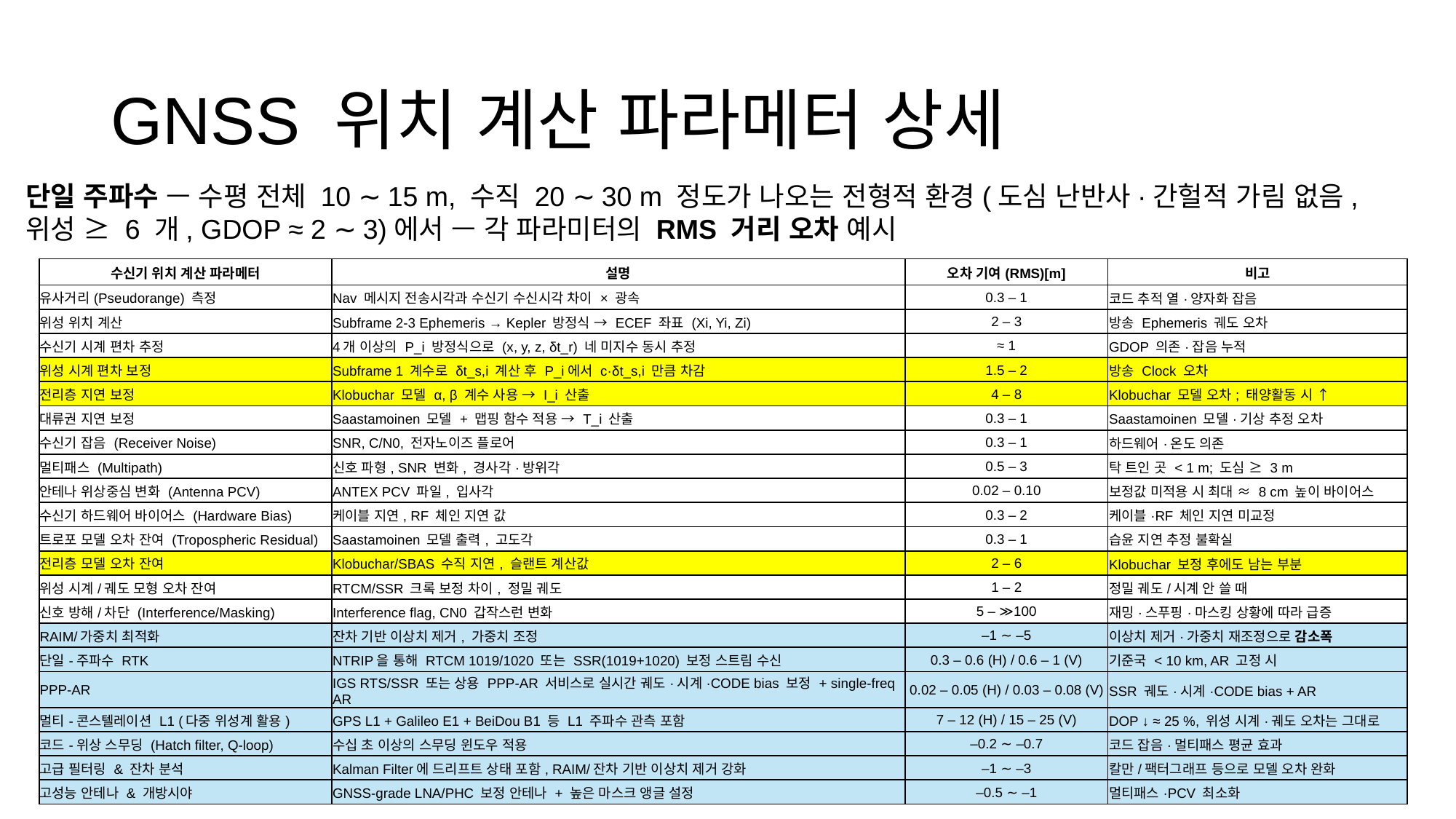

# GNSS 위치 계산 파라메터 상세
단일 주파수 — 수평 전체 10 ∼ 15 m, 수직 20 ∼ 30 m 정도가 나오는 전형적 환경(도심 난반사·간헐적 가림 없음, 위성 ≥ 6 개, GDOP ≈ 2 ∼ 3)에서 — 각 파라미터의 RMS 거리 오차 예시
| 수신기 위치 계산 파라메터 | 설명 | 오차 기여(RMS)[m] | 비고 |
| --- | --- | --- | --- |
| 유사거리(Pseudorange) 측정 | Nav 메시지 전송시각과 수신기 수신시각 차이 × 광속 | 0.3 – 1 | 코드 추적 열·양자화 잡음 |
| 위성 위치 계산 | Subframe 2-3 Ephemeris → Kepler 방정식 → ECEF 좌표 (Xi, Yi, Zi) | 2 – 3 | 방송 Ephemeris 궤도 오차 |
| 수신기 시계 편차 추정 | 4개 이상의 P\_i 방정식으로 (x, y, z, δt\_r) 네 미지수 동시 추정 | ≈ 1 | GDOP 의존·잡음 누적 |
| 위성 시계 편차 보정 | Subframe 1 계수로 δt\_s,i 계산 후 P\_i에서 c·δt\_s,i 만큼 차감 | 1.5 – 2 | 방송 Clock 오차 |
| 전리층 지연 보정 | Klobuchar 모델 α, β 계수 사용 → I\_i 산출 | 4 – 8 | Klobuchar 모델 오차; 태양활동 시 ↑ |
| 대류권 지연 보정 | Saastamoinen 모델 + 맵핑 함수 적용 → T\_i 산출 | 0.3 – 1 | Saastamoinen 모델·기상 추정 오차 |
| 수신기 잡음 (Receiver Noise) | SNR, C/N0, 전자노이즈 플로어 | 0.3 – 1 | 하드웨어·온도 의존 |
| 멀티패스 (Multipath) | 신호 파형, SNR 변화, 경사각·방위각 | 0.5 – 3 | 탁 트인 곳 < 1 m; 도심 ≥ 3 m |
| 안테나 위상중심 변화 (Antenna PCV) | ANTEX PCV 파일, 입사각 | 0.02 – 0.10 | 보정값 미적용 시 최대 ≈ 8 cm 높이 바이어스 |
| 수신기 하드웨어 바이어스 (Hardware Bias) | 케이블 지연, RF 체인 지연 값 | 0.3 – 2 | 케이블·RF 체인 지연 미교정 |
| 트로포 모델 오차 잔여 (Tropospheric Residual) | Saastamoinen 모델 출력, 고도각 | 0.3 – 1 | 습윤 지연 추정 불확실 |
| 전리층 모델 오차 잔여 | Klobuchar/SBAS 수직 지연, 슬랜트 계산값 | 2 – 6 | Klobuchar 보정 후에도 남는 부분 |
| 위성 시계/궤도 모형 오차 잔여 | RTCM/SSR 크록 보정 차이, 정밀 궤도 | 1 – 2 | 정밀 궤도/시계 안 쓸 때 |
| 신호 방해/차단 (Interference/Masking) | Interference flag, CN0 갑작스런 변화 | 5 – ≫100 | 재밍·스푸핑·마스킹 상황에 따라 급증 |
| RAIM/가중치 최적화 | 잔차 기반 이상치 제거, 가중치 조정 | –1 ∼ –5 | 이상치 제거·가중치 재조정으로 감소폭 |
| 단일-주파수 RTK | NTRIP을 통해 RTCM 1019/1020 또는 SSR(1019+1020) 보정 스트림 수신 | 0.3 – 0.6 (H) / 0.6 – 1 (V) | 기준국 < 10 km, AR 고정 시 |
| PPP-AR | IGS RTS/SSR 또는 상용 PPP-AR 서비스로 실시간 궤도·시계·CODE bias 보정 + single-freq AR | 0.02 – 0.05 (H) / 0.03 – 0.08 (V) | SSR 궤도·시계·CODE bias + AR |
| 멀티-콘스텔레이션 L1 (다중 위성계 활용) | GPS L1 + Galileo E1 + BeiDou B1 등 L1 주파수 관측 포함 | 7 – 12 (H) / 15 – 25 (V) | DOP ↓ ≈ 25 %, 위성 시계·궤도 오차는 그대로 |
| 코드-위상 스무딩 (Hatch filter, Q-loop) | 수십 초 이상의 스무딩 윈도우 적용 | –0.2 ∼ –0.7 | 코드 잡음·멀티패스 평균 효과 |
| 고급 필터링 & 잔차 분석 | Kalman Filter에 드리프트 상태 포함, RAIM/잔차 기반 이상치 제거 강화 | –1 ∼ –3 | 칼만/팩터그래프 등으로 모델 오차 완화 |
| 고성능 안테나 & 개방시야 | GNSS-grade LNA/PHC 보정 안테나 + 높은 마스크 앵글 설정 | –0.5 ∼ –1 | 멀티패스·PCV 최소화 |